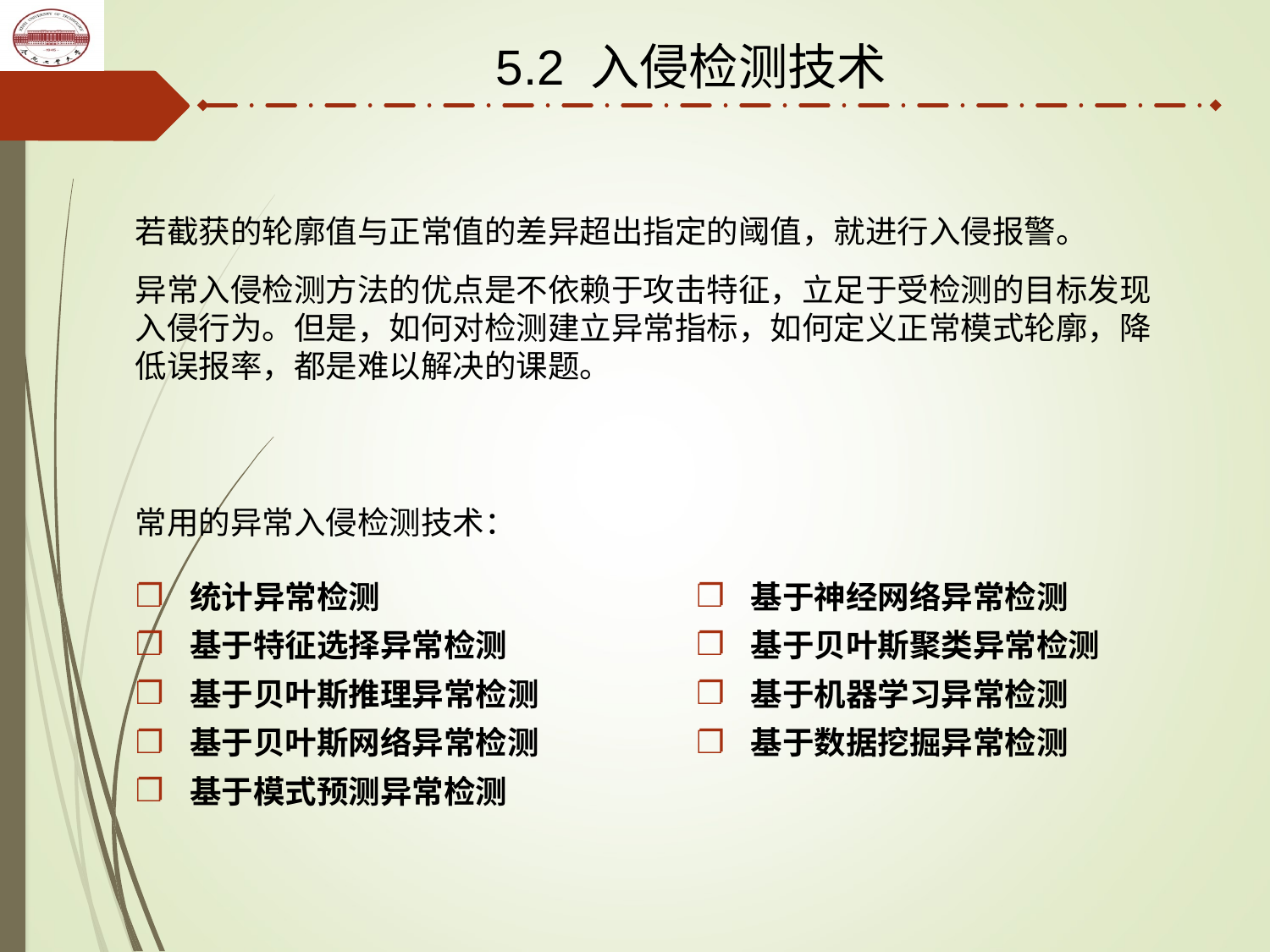

5.2 入侵检测技术
若截获的轮廓值与正常值的差异超出指定的阈值，就进行入侵报警。
异常入侵检测方法的优点是不依赖于攻击特征，立足于受检测的目标发现入侵行为。但是，如何对检测建立异常指标，如何定义正常模式轮廓，降低误报率，都是难以解决的课题。
常用的异常入侵检测技术：
 统计异常检测
 基于特征选择异常检测
 基于贝叶斯推理异常检测
 基于贝叶斯网络异常检测
 基于模式预测异常检测
 基于神经网络异常检测
 基于贝叶斯聚类异常检测
 基于机器学习异常检测
 基于数据挖掘异常检测